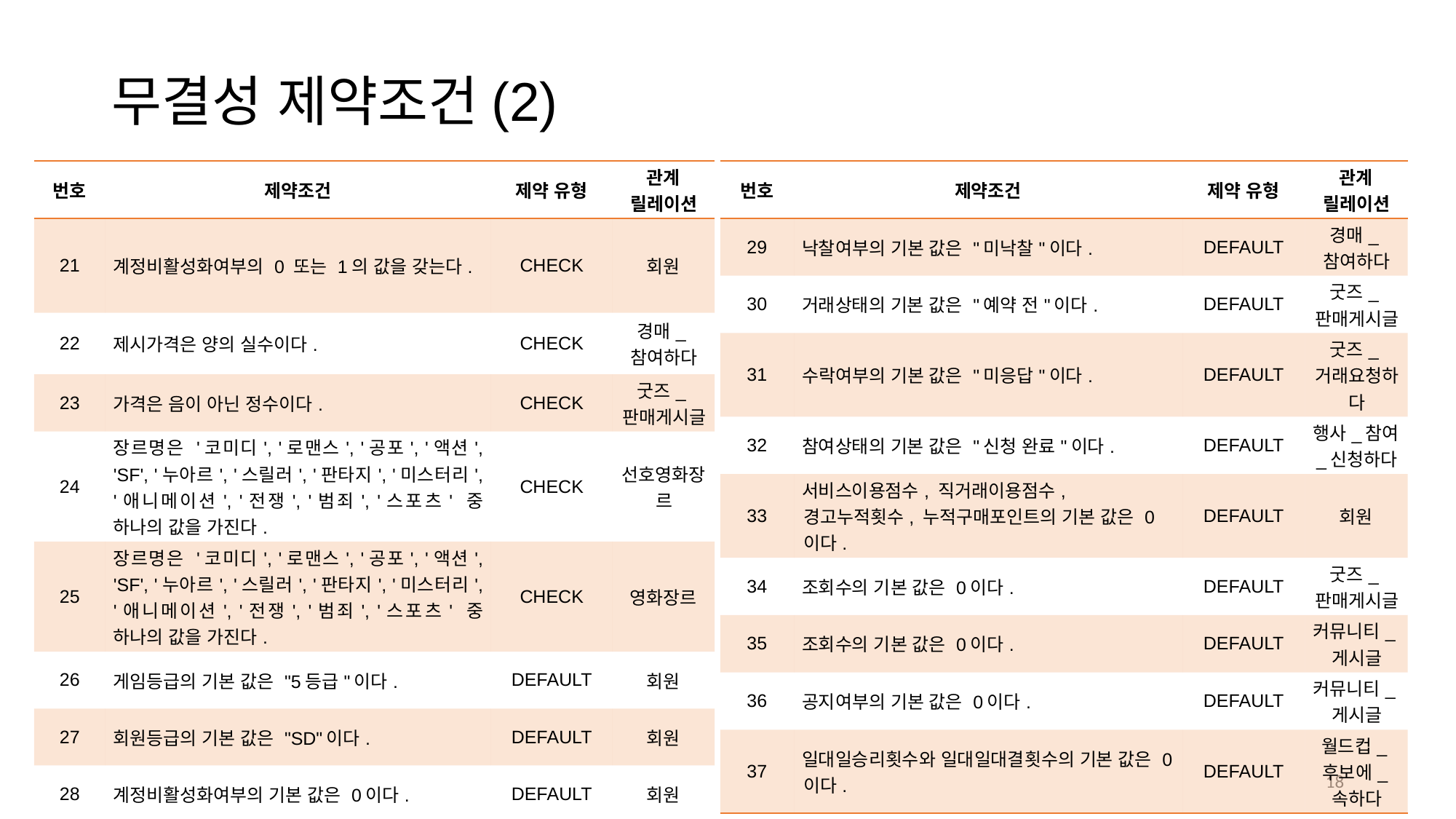

무결성 제약조건(2)
| 번호 | 제약조건 | 제약 유형 | 관계 릴레이션 |
| --- | --- | --- | --- |
| 21 | 계정비활성화여부의 0 또는 1의 값을 갖는다. | CHECK | 회원 |
| 22 | 제시가격은 양의 실수이다. | CHECK | 경매\_참여하다 |
| 23 | 가격은 음이 아닌 정수이다. | CHECK | 굿즈\_판매게시글 |
| 24 | 장르명은 '코미디', '로맨스', '공포', '액션', 'SF', '누아르', '스릴러', '판타지', '미스터리', '애니메이션', '전쟁', '범죄', '스포츠' 중 하나의 값을 가진다. | CHECK | 선호영화장르 |
| 25 | 장르명은 '코미디', '로맨스', '공포', '액션', 'SF', '누아르', '스릴러', '판타지', '미스터리', '애니메이션', '전쟁', '범죄', '스포츠' 중 하나의 값을 가진다. | CHECK | 영화장르 |
| 26 | 게임등급의 기본 값은 "5등급"이다. | DEFAULT | 회원 |
| 27 | 회원등급의 기본 값은 "SD"이다. | DEFAULT | 회원 |
| 28 | 계정비활성화여부의 기본 값은 0이다. | DEFAULT | 회원 |
| 번호 | 제약조건 | 제약 유형 | 관계 릴레이션 |
| --- | --- | --- | --- |
| 29 | 낙찰여부의 기본 값은 "미낙찰"이다. | DEFAULT | 경매\_참여하다 |
| 30 | 거래상태의 기본 값은 "예약 전"이다. | DEFAULT | 굿즈\_판매게시글 |
| 31 | 수락여부의 기본 값은 "미응답"이다. | DEFAULT | 굿즈\_거래요청하다 |
| 32 | 참여상태의 기본 값은 "신청 완료"이다. | DEFAULT | 행사\_참여\_신청하다 |
| 33 | 서비스이용점수, 직거래이용점수, 경고누적횟수, 누적구매포인트의 기본 값은 0이다. | DEFAULT | 회원 |
| 34 | 조회수의 기본 값은 0이다. | DEFAULT | 굿즈\_판매게시글 |
| 35 | 조회수의 기본 값은 0이다. | DEFAULT | 커뮤니티\_게시글 |
| 36 | 공지여부의 기본 값은 0이다. | DEFAULT | 커뮤니티\_게시글 |
| 37 | 일대일승리횟수와 일대일대결횟수의 기본 값은 0이다. | DEFAULT | 월드컵\_후보에\_속하다 |
18